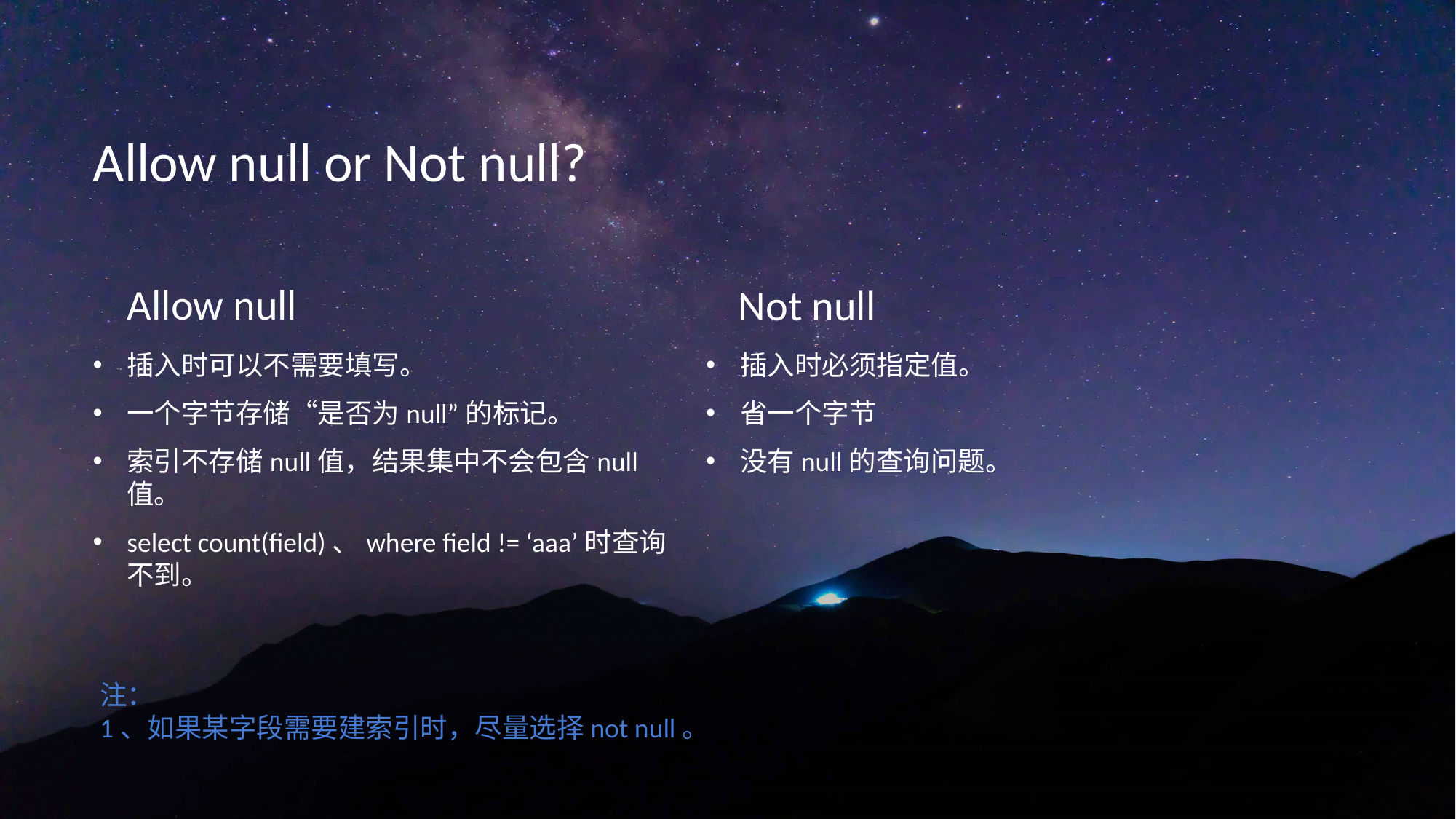

# Allow null or Not null?
Allow null
Not null
插入时可以不需要填写。
一个字节存储“是否为null”的标记。
索引不存储null值，结果集中不会包含null值。
select count(field)、where field != ‘aaa’时查询不到。
插入时必须指定值。
省一个字节
没有null的查询问题。
注：
1、如果某字段需要建索引时，尽量选择not null。